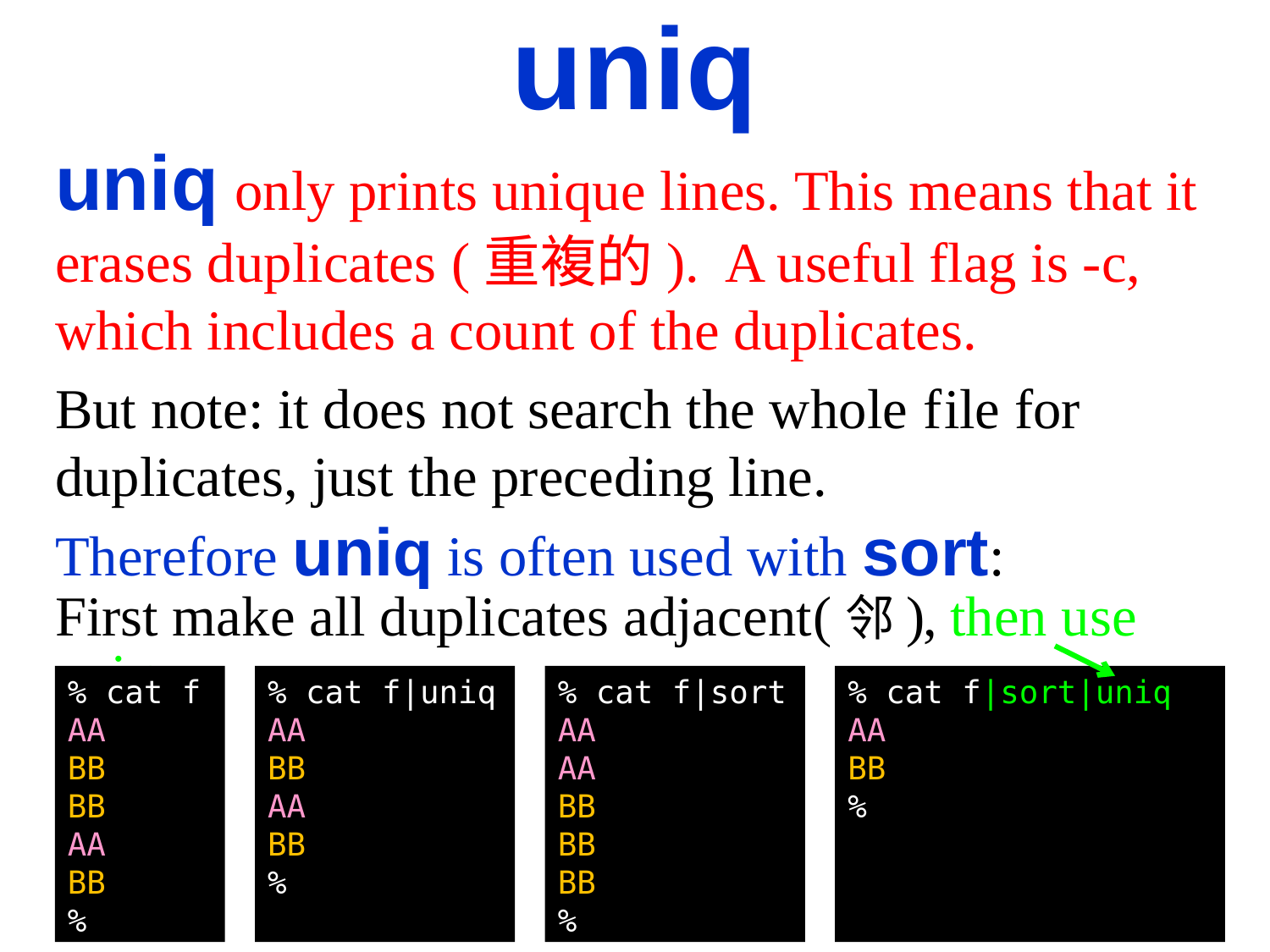

uniq
uniq only prints unique lines. This means that it erases duplicates (重複的).  A useful flag is -c, which includes a count of the duplicates.
But note: it does not search the whole file for duplicates, just the preceding line.
Therefore uniq is often used with sort:
First make all duplicates adjacent(邻), then use uniq.
% cat f
AA
BB
BB
AA
BB
%
% cat f|uniq
AA
BB
AA
BB
%
% cat f|sort
AA
AA
BB
BB
BB
%
% cat f|sort|uniq
AA
BB
%